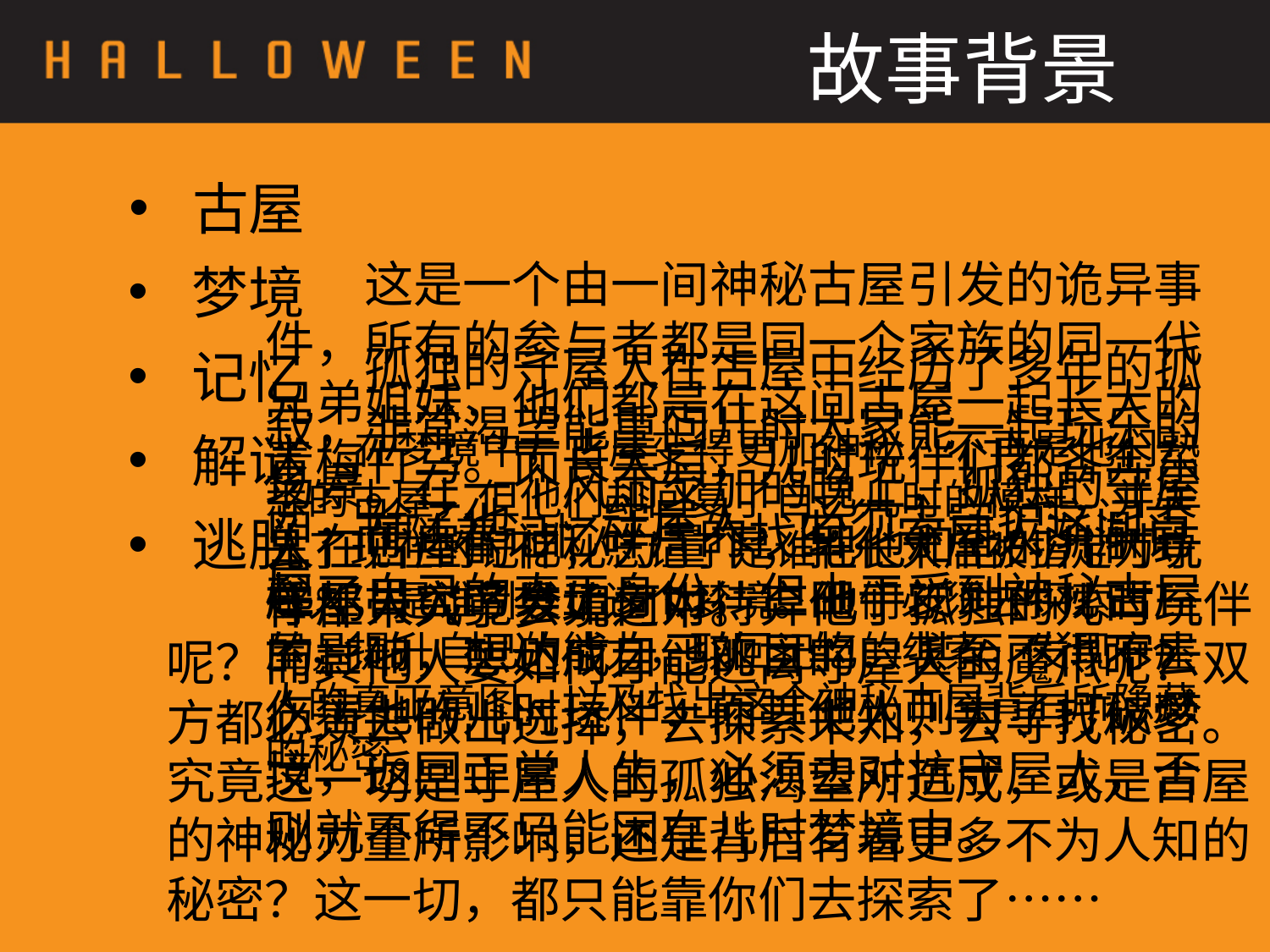

故事背景
古屋
这是一个由一间神秘古屋引发的诡异事件，所有的参与者都是同一个家族的同一代兄弟姐妹，他们都是在这间古屋一起长大的青梅竹马。而长大后，儿时玩伴们都各奔东西，除了他----守屋人，必须去守护这间古屋。
梦境
孤独的守屋人在古屋中经历了多年的孤寂，非常渴望能重回儿时大家能一起玩乐的场景。在一个风雨交加的晚上，孤独的守屋人在古屋的神秘力量下，把他和他的儿时玩伴都带入了梦境之中。
记忆
在梦境中，古屋变得更加神秘，不再是他们熟悉的古屋，但他们却回复了自己儿时的模样，并失去了现在的记忆，忘记了是谁在长大后被指定为守屋人，是谁引发了这个梦境。他们必须去探索古屋，提升自己的能力，取回记忆的线索，发现守屋人的真正意图，以及找出这个神秘古屋背后所隐藏的秘密。
解谜
而随着记忆碎片的找回，守屋人渐渐记起了自己的真正身份，但由于受到神秘古屋的影响，想达成自己的目的，甚至不得不去伤害他的儿时玩伴，而其他人则为了打破梦境，返回正常人生，必须去对抗守屋人，否则就不得不只能困在儿时梦境中。
逃脱
守屋人究竟会如何对待弃他于孤独的儿时玩伴呢？而其他人要如何才能逃离守屋人的魔爪呢？双方都必须去做出选择，去探索未知，去寻找秘密。究竟这一切是守屋人的孤独渴望所造成，或是古屋的神秘力量所影响，还是背后有着更多不为人知的秘密？这一切，都只能靠你们去探索了……